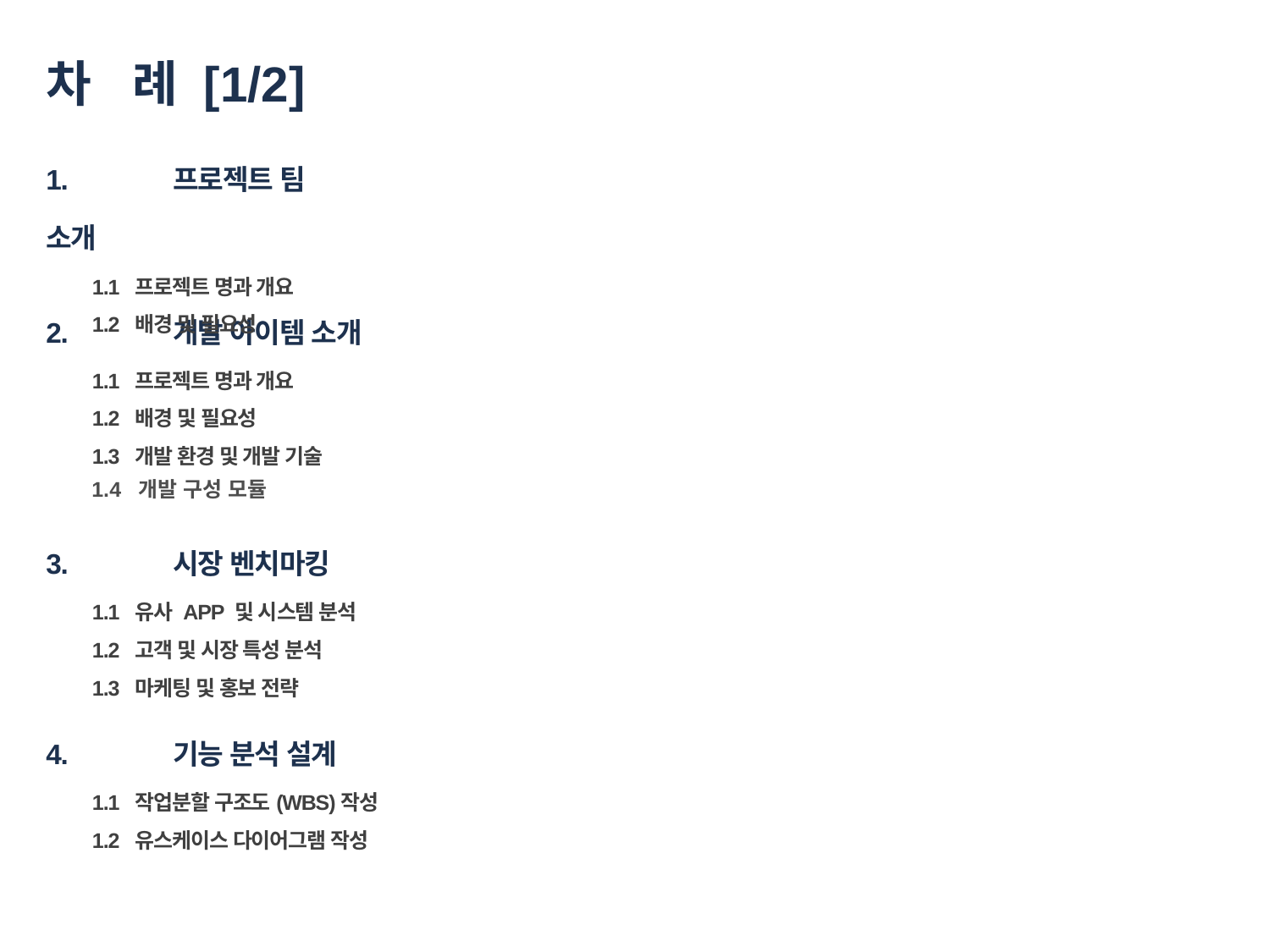

# 차   례 [1/2]
1.	프로젝트 팀 소개
	1.1  프로젝트 명과 개요
	1.2  배경 및 필요성
2.	개발 아이템 소개
	1.1  프로젝트 명과 개요
	1.2  배경 및 필요성
	1.3  개발 환경 및 개발 기술

1.4  개발 구성 모듈
3.	시장 벤치마킹
	1.1  유사 APP 및 시스템 분석
	1.2  고객 및 시장 특성 분석
	1.3  마케팅 및 홍보 전략

4.	기능 분석 설계
	1.1  작업분할 구조도(WBS)작성
	1.2  유스케이스 다이어그램 작성